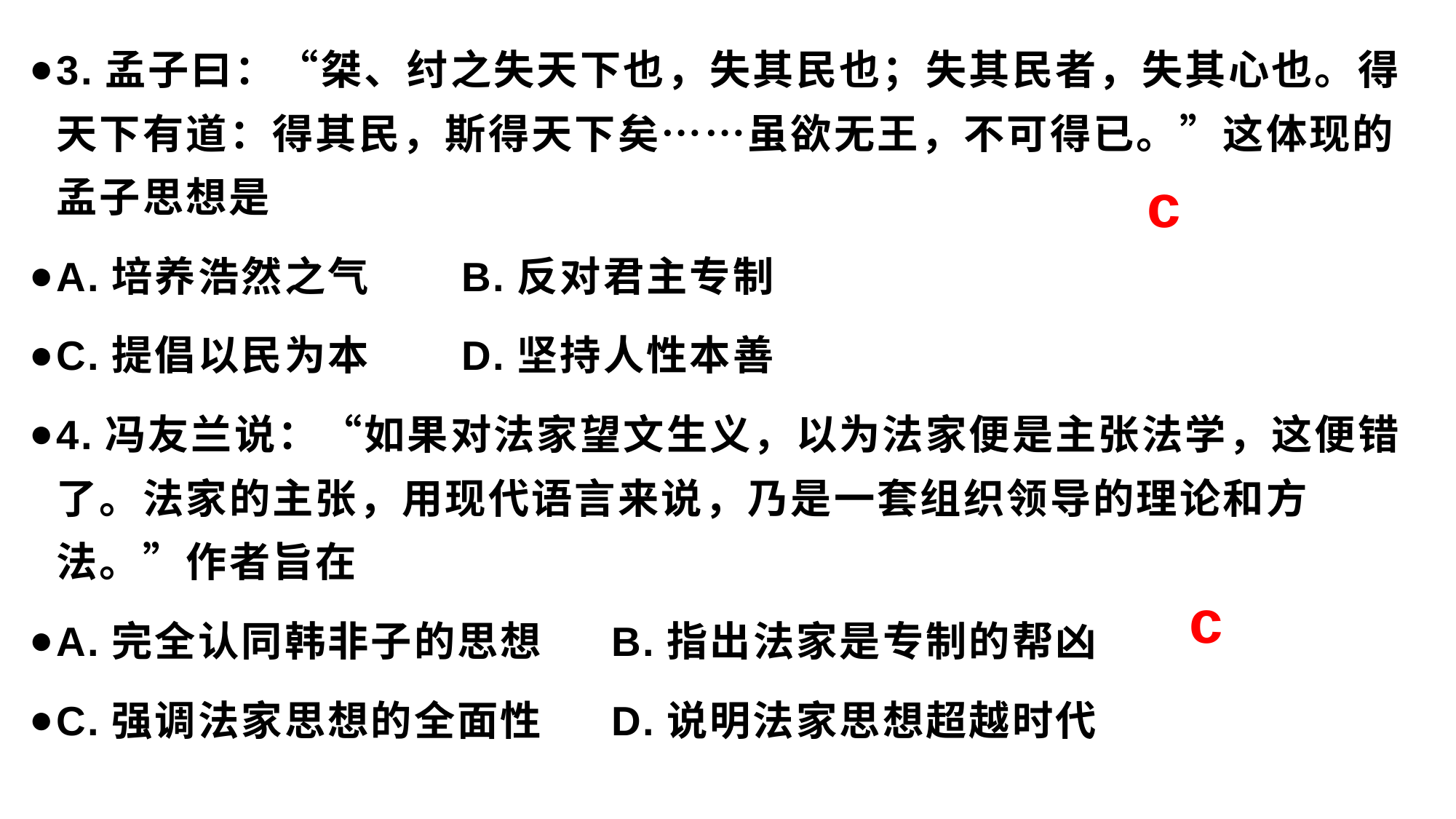

3.孟子曰：“桀、纣之失天下也，失其民也；失其民者，失其心也。得天下有道：得其民，斯得天下矣……虽欲无王，不可得已。”这体现的孟子思想是
A.培养浩然之气       B.反对君主专制
C.提倡以民为本       D.坚持人性本善
4.冯友兰说：“如果对法家望文生义，以为法家便是主张法学，这便错了。法家的主张，用现代语言来说，乃是一套组织领导的理论和方法。”作者旨在
A.完全认同韩非子的思想     B.指出法家是专制的帮凶
C.强调法家思想的全面性     D.说明法家思想超越时代

c
c